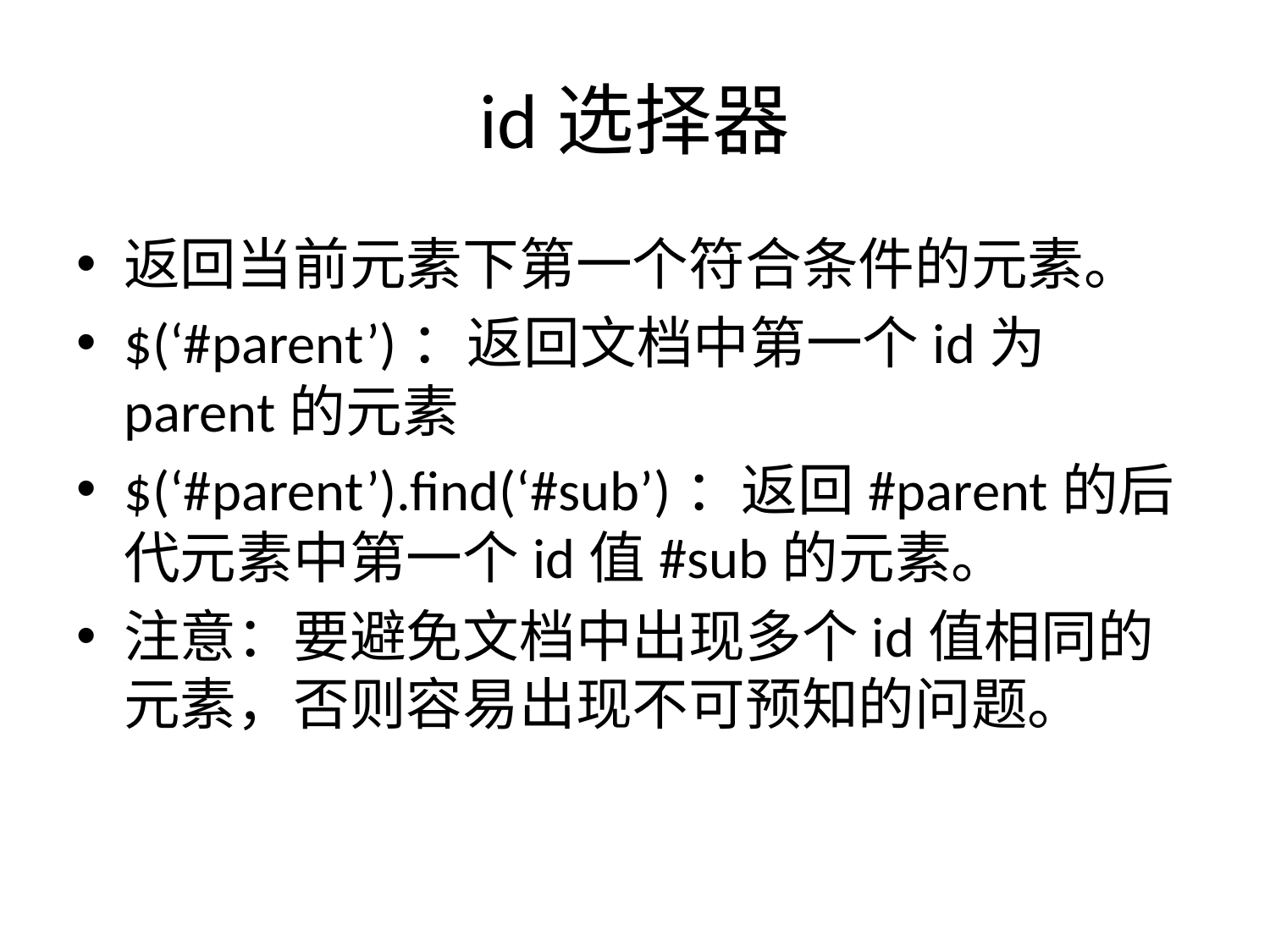

# id选择器
返回当前元素下第一个符合条件的元素。
$(‘#parent’)：返回文档中第一个id为parent的元素
$(‘#parent’).find(‘#sub’)：返回#parent的后代元素中第一个id值#sub的元素。
注意：要避免文档中出现多个id值相同的元素，否则容易出现不可预知的问题。